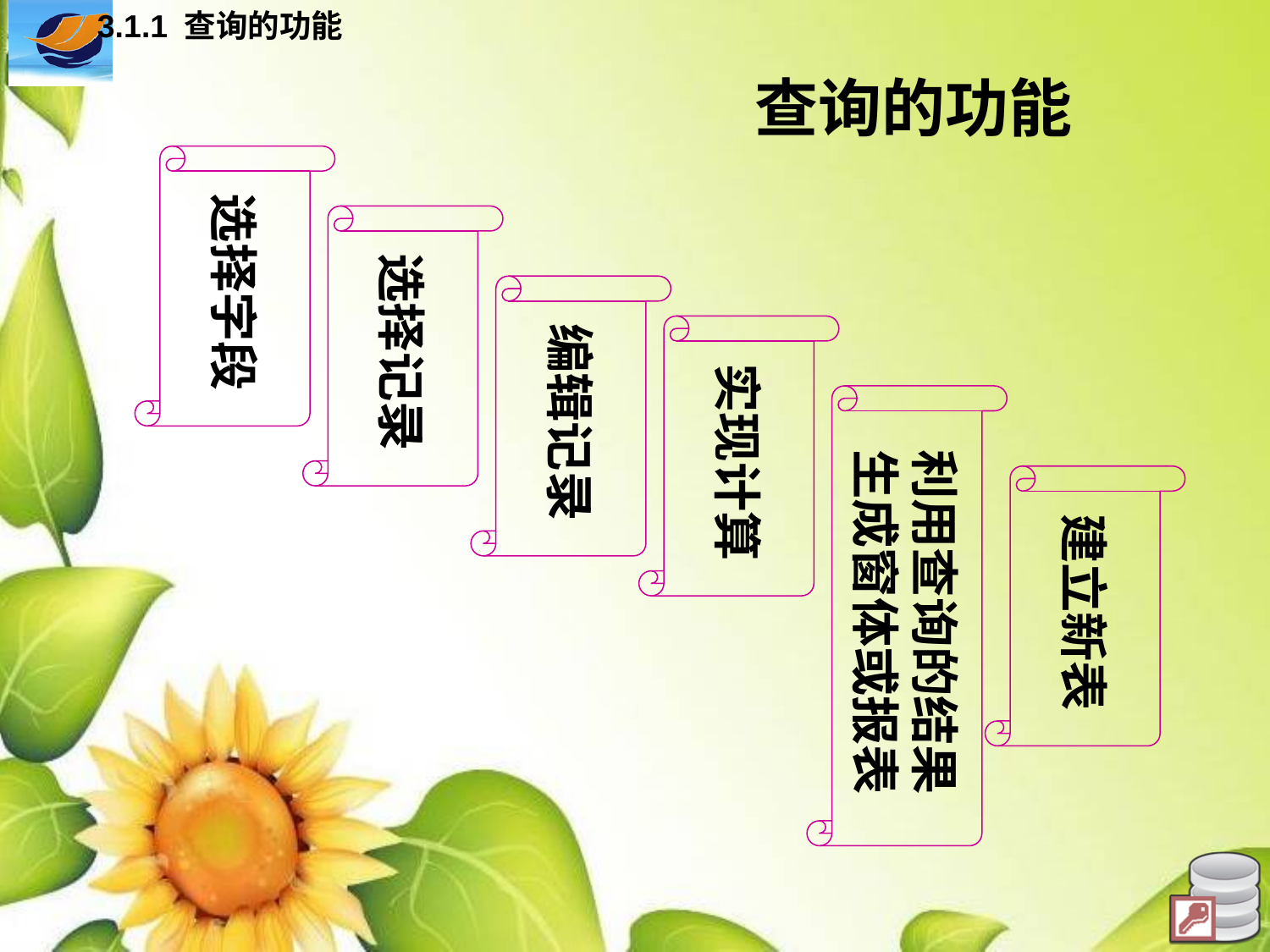

3.1.1 查询的功能
# 查询的功能
选择字段
选择记录
编辑记录
实现计算
利用查询的结果
生成窗体或报表
建立新表